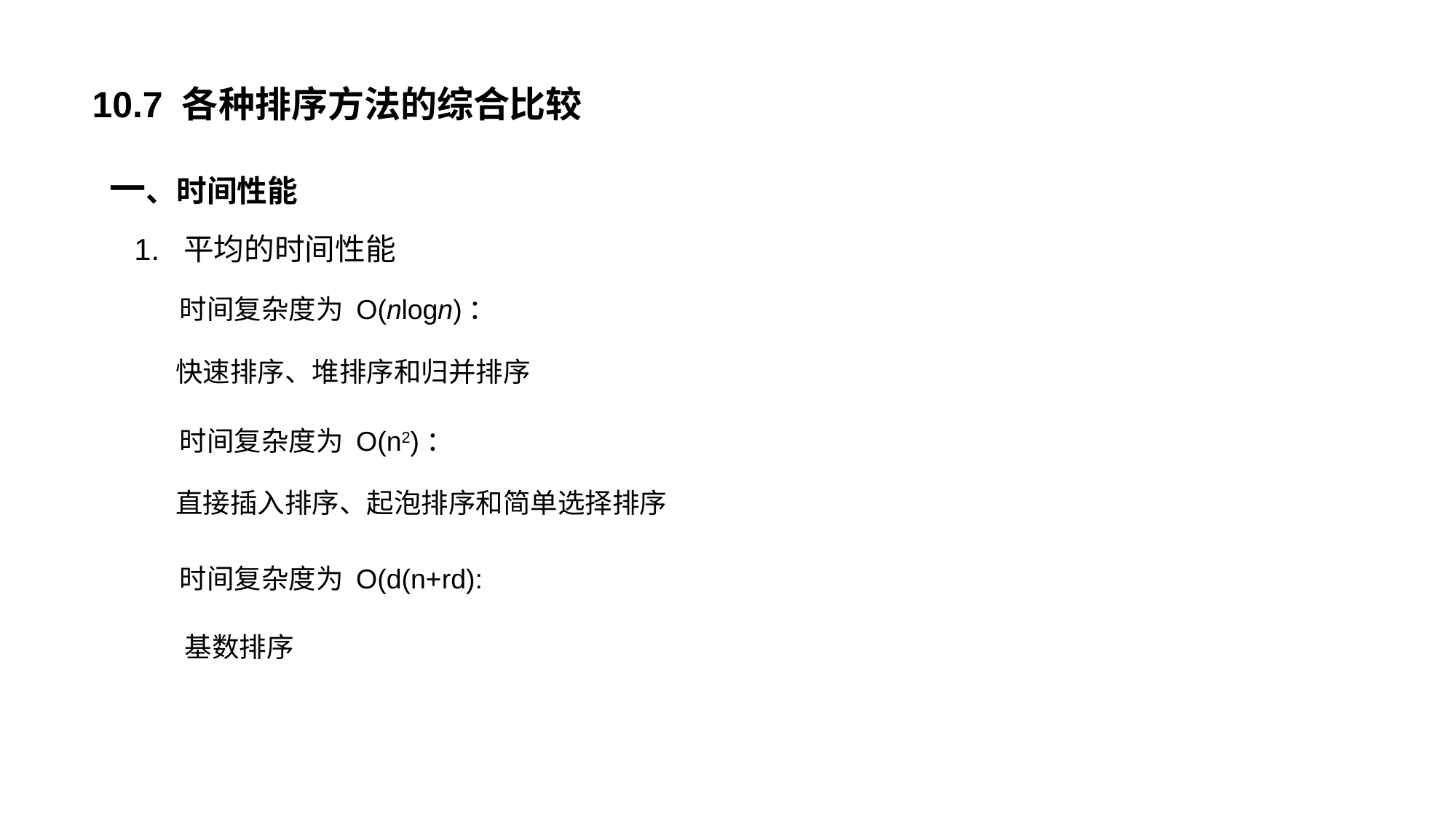

10.7 各种排序方法的综合比较

一、时间性能
1.  平均的时间性能
时间复杂度为 O(nlogn)：
快速排序、堆排序和归并排序
时间复杂度为 O(n2)：
直接插入排序、起泡排序和简单选择排序
时间复杂度为 O(d(n+rd):
基数排序